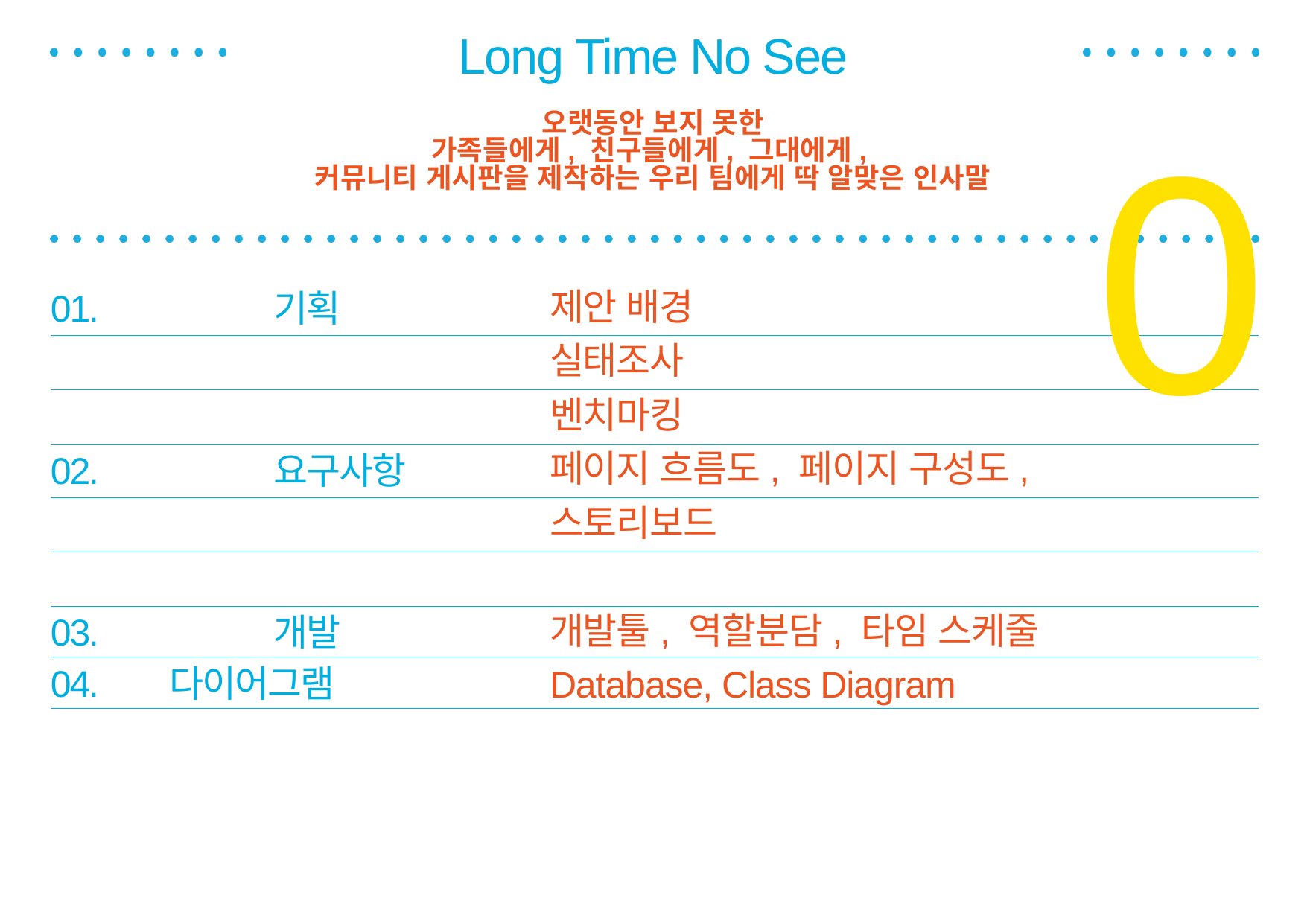

Long Time No See
오랫동안 보지 못한
가족들에게, 친구들에게, 그대에게,
커뮤니티 게시판을 제작하는 우리 팀에게 딱 알맞은 인사말
0
| 01. 기획 |
| --- |
|  |
|  |
| 02. 요구사항 |
|  |
|  |
| 03. 개발 |
| 04. 다이어그램 |
|  |
제안 배경
실태조사
벤치마킹
페이지 흐름도, 페이지 구성도,
스토리보드

개발툴, 역할분담, 타임 스케줄
Database, Class Diagram